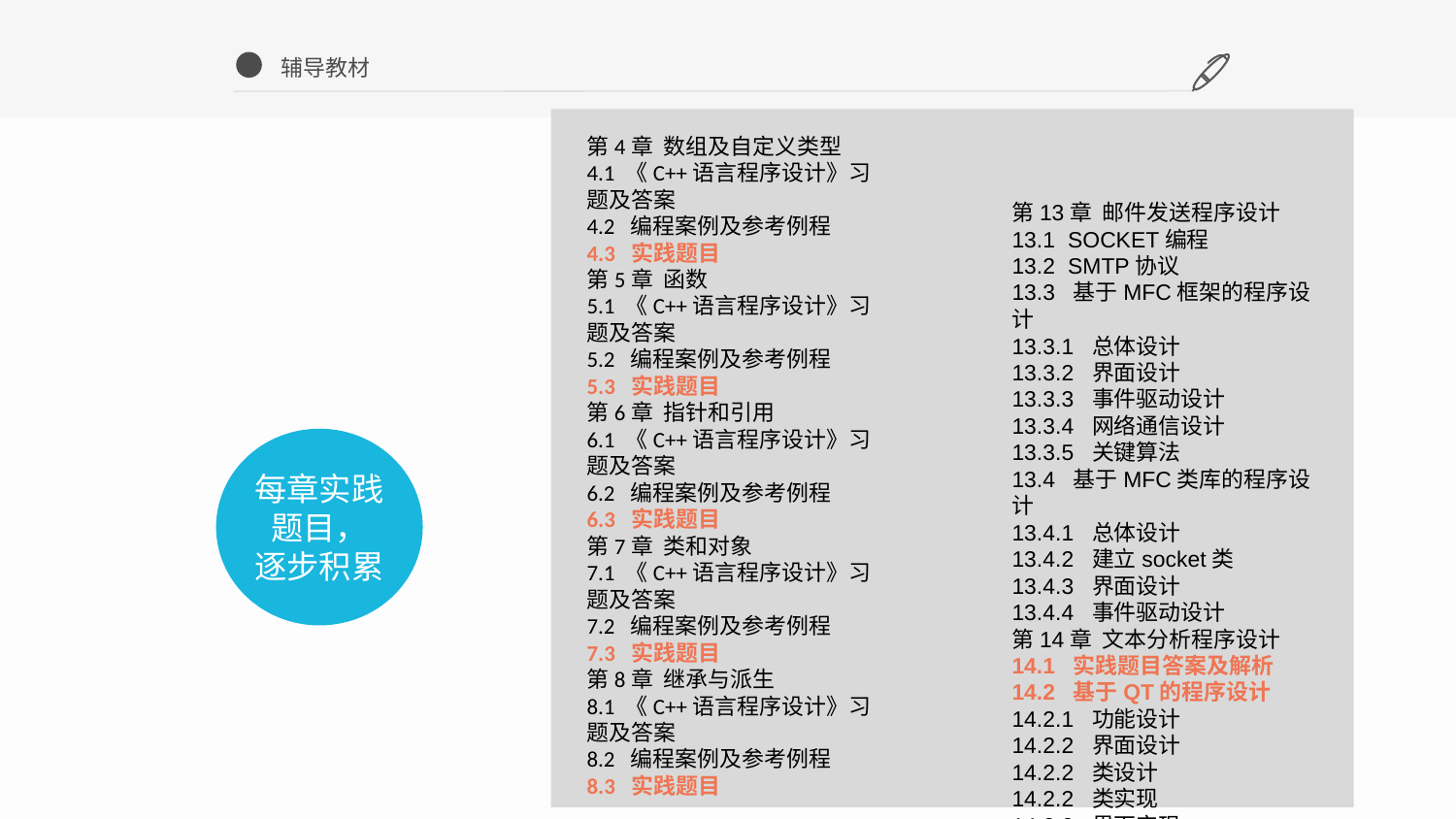

辅导教材

第4章  数组及自定义类型
4.1 《C++语言程序设计》习题及答案
4.2  编程案例及参考例程
4.3  实践题目
第5章  函数
5.1 《C++语言程序设计》习题及答案
5.2  编程案例及参考例程
5.3  实践题目
第6章  指针和引用
6.1 《C++语言程序设计》习题及答案
6.2  编程案例及参考例程
6.3  实践题目
第7章  类和对象
7.1 《C++语言程序设计》习题及答案
7.2  编程案例及参考例程
7.3  实践题目
第8章  继承与派生
8.1 《C++语言程序设计》习题及答案
8.2  编程案例及参考例程
8.3  实践题目
第13章  邮件发送程序设计
13.1  SOCKET编程
13.2  SMTP协议
13.3  基于MFC框架的程序设计
13.3.1  总体设计
13.3.2  界面设计
13.3.3  事件驱动设计
13.3.4  网络通信设计
13.3.5  关键算法
13.4  基于MFC类库的程序设计
13.4.1  总体设计
13.4.2  建立socket类
13.4.3  界面设计
13.4.4  事件驱动设计
第14章  文本分析程序设计
14.1  实践题目答案及解析
14.2  基于QT的程序设计
14.2.1  功能设计
14.2.2  界面设计
14.2.2  类设计
14.2.2  类实现
14.2.2  界面实现
每章实践题目，
逐步积累
   图形用户界面
网络通信
文本分析